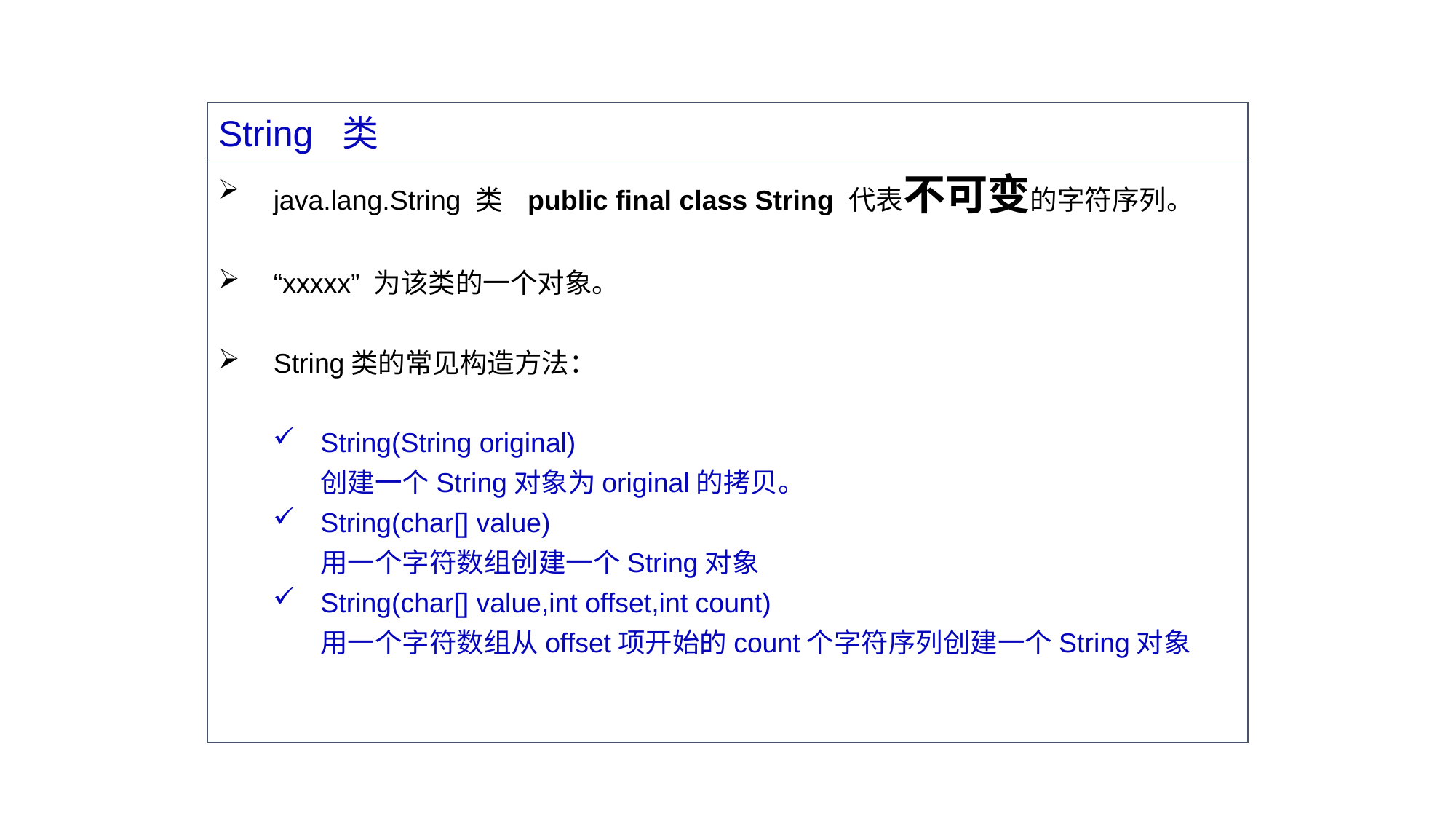

String  类
 java.lang.String 类   public final class String 代表不可变的字符序列。

 “xxxxx” 为该类的一个对象。

 String类的常见构造方法：

String(String original)
	创建一个String对象为original的拷贝。
String(char[] value)
	用一个字符数组创建一个String对象
String(char[] value,int offset,int count)
	用一个字符数组从offset项开始的count个字符序列创建一个String对象